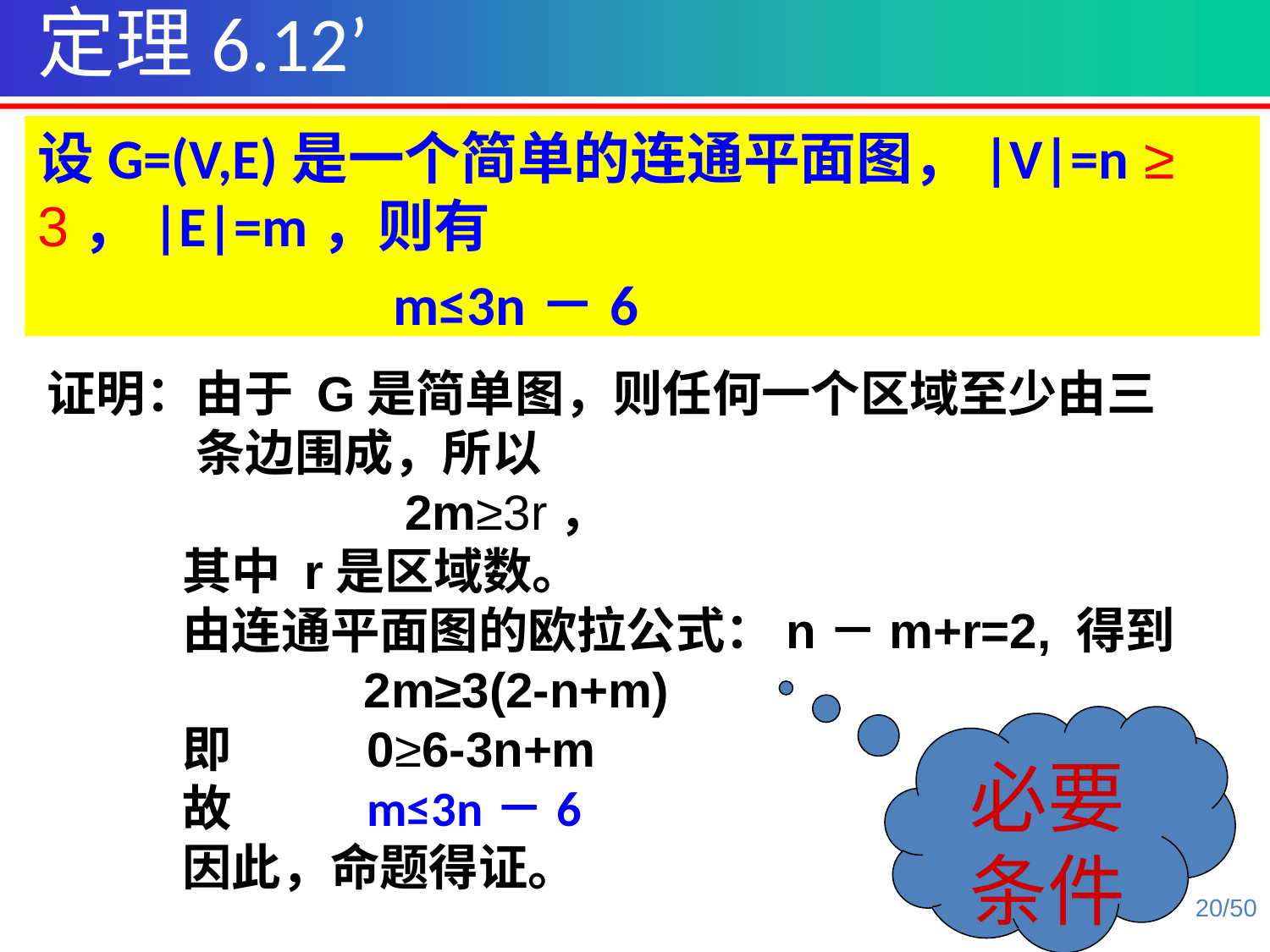

定理6.12’
设G=(V,E)是一个简单的连通平面图，|V|=n ≥ 3，|E|=m，则有
                            m≤3n－6
证明：由于 G是简单图，则任何一个区域至少由三条边围成，所以
                          2m≥3r，
           其中 r是区域数。
           由连通平面图的欧拉公式：n－m+r=2, 得到
                       2m≥3(2-n+m)
           即           0≥6-3n+m
           故           m≤3n－6
           因此，命题得证。
必要条件
20/50